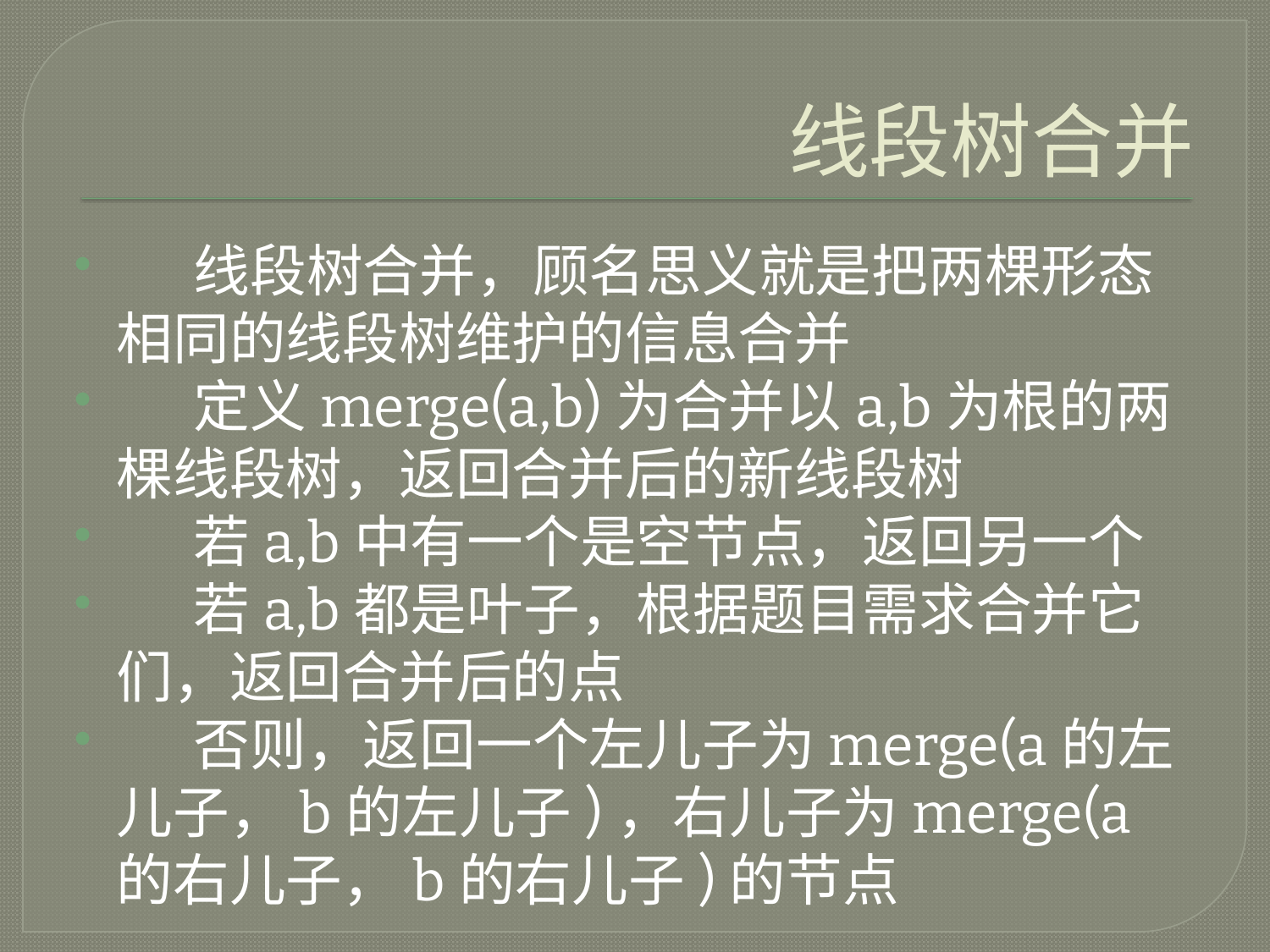

# 线段树合并
     线段树合并，顾名思义就是把两棵形态相同的线段树维护的信息合并
     定义merge(a,b)为合并以a,b为根的两棵线段树，返回合并后的新线段树
     若a,b中有一个是空节点，返回另一个
     若a,b都是叶子，根据题目需求合并它们，返回合并后的点
     否则，返回一个左儿子为merge(a的左儿子，b的左儿子)，右儿子为merge(a的右儿子，b的右儿子)的节点